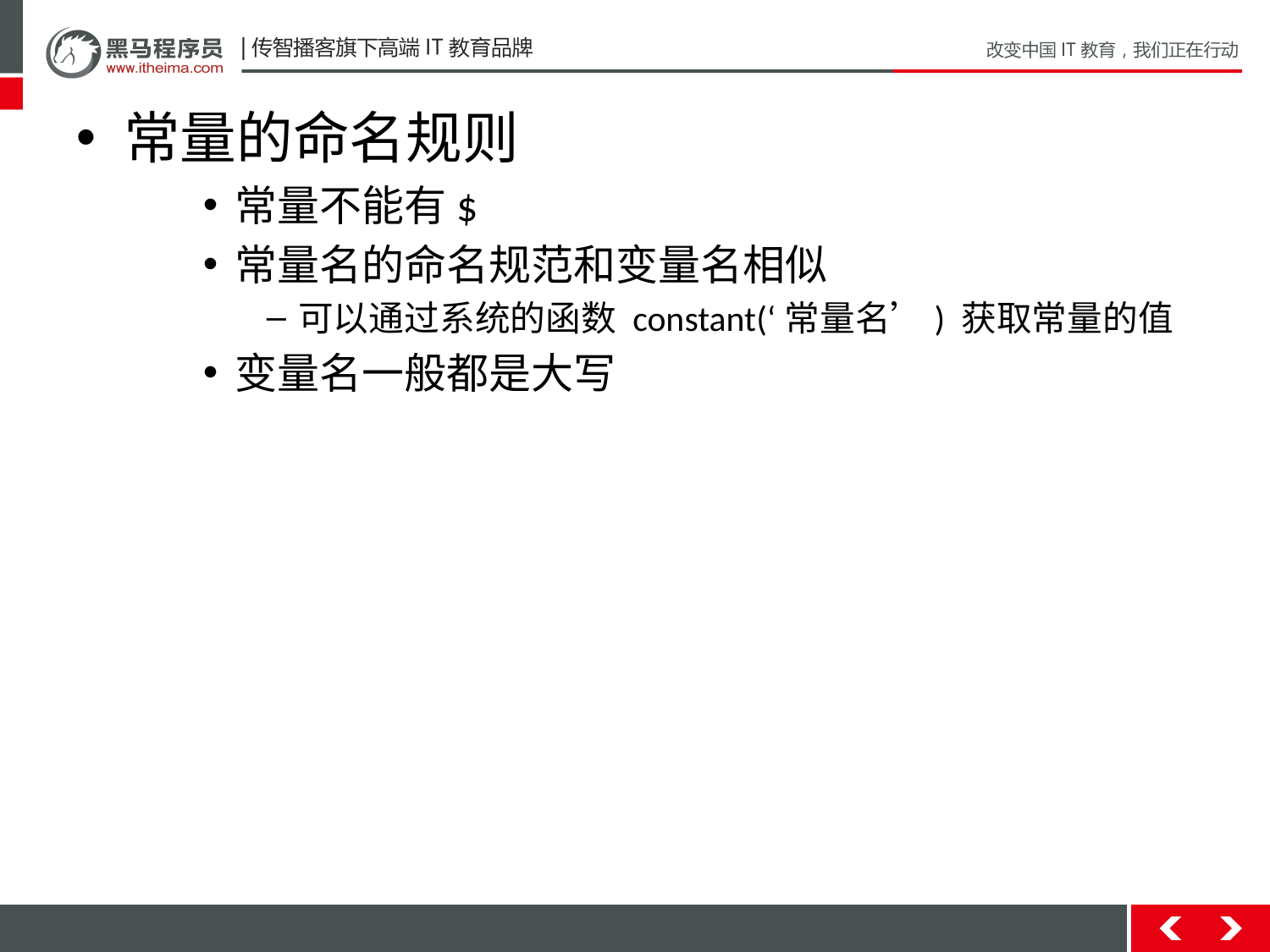

常量的命名规则
常量不能有$
常量名的命名规范和变量名相似
可以通过系统的函数 constant(‘常量名’) 获取常量的值
变量名一般都是大写